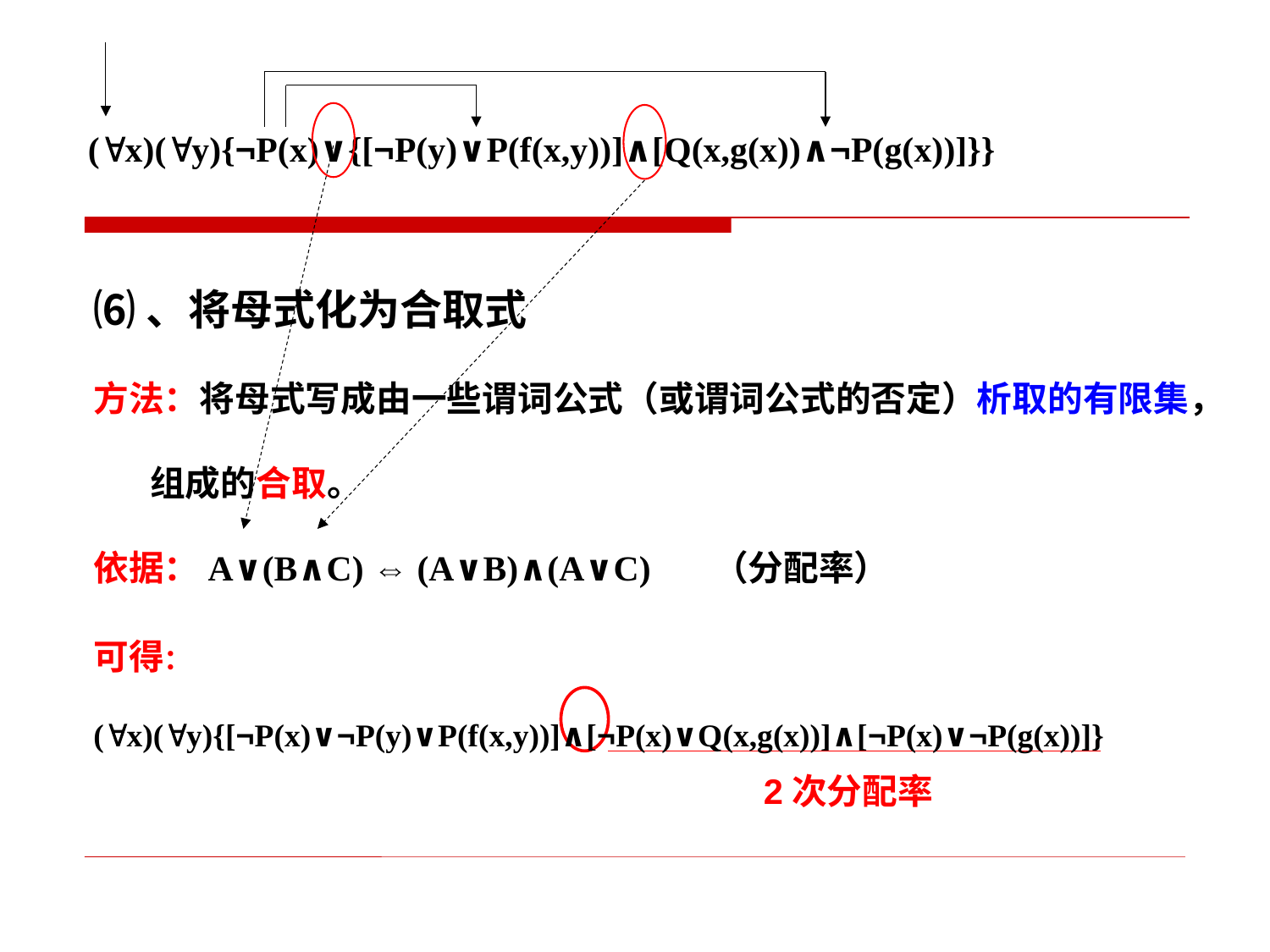

(∀x)(∀y){¬P(x)∨{[¬P(y)∨P(f(x,y))]∧[Q(x,g(x))∧¬P(g(x))]}}

⑹、将母式化为合取式
方法：将母式写成由一些谓词公式（或谓词公式的否定）析取的有限集，
      组成的合取。
依据：A∨(B∧C) ⇔ (A∨B)∧(A∨C)      （分配率）
可得：
(∀x)(∀y){[¬P(x)∨¬P(y)∨P(f(x,y))]∧[¬P(x)∨Q(x,g(x))]∧[¬P(x)∨¬P(g(x))]}

2次分配率